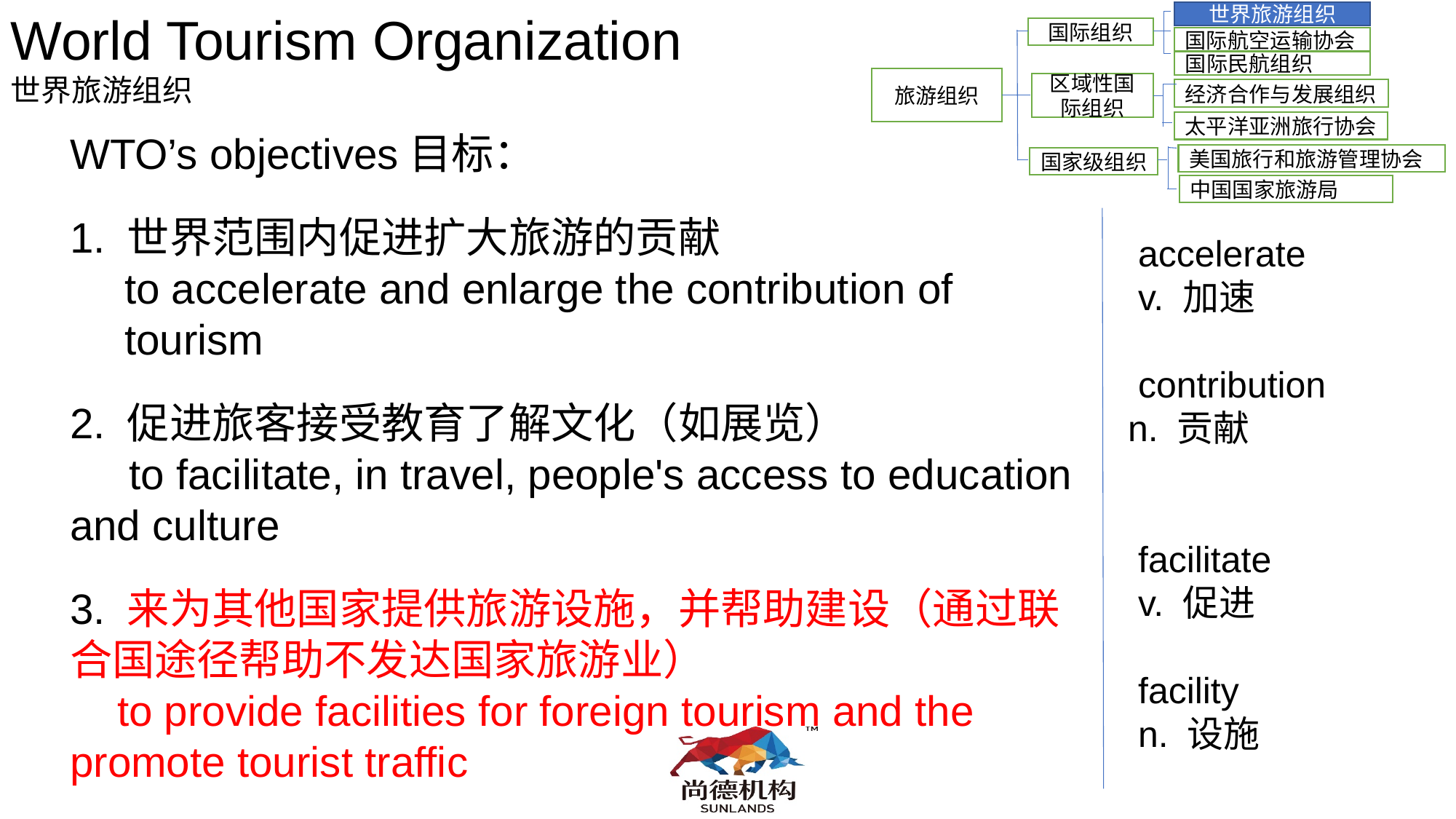

World Tourism Organization
世界旅游组织
世界旅游组织
国际组织
国际航空运输协会
国际民航组织
旅游组织
区域性国际组织
经济合作与发展组织
太平洋亚洲旅行协会
WTO’s objectives目标：

1. 世界范围内促进扩大旅游的贡献
to accelerate and enlarge the contribution of tourism

2. 促进旅客接受教育了解文化（如展览）
     to facilitate, in travel, people's access to education and culture

3. 来为其他国家提供旅游设施，并帮助建设（通过联合国途径帮助不发达国家旅游业）
    to provide facilities for foreign tourism and the promote tourist traffic
美国旅行和旅游管理协会
国家级组织
中国国家旅游局
 accelerate
 v. 加速

 contribution
n. 贡献

 facilitate
 v. 促进

 facility
 n. 设施